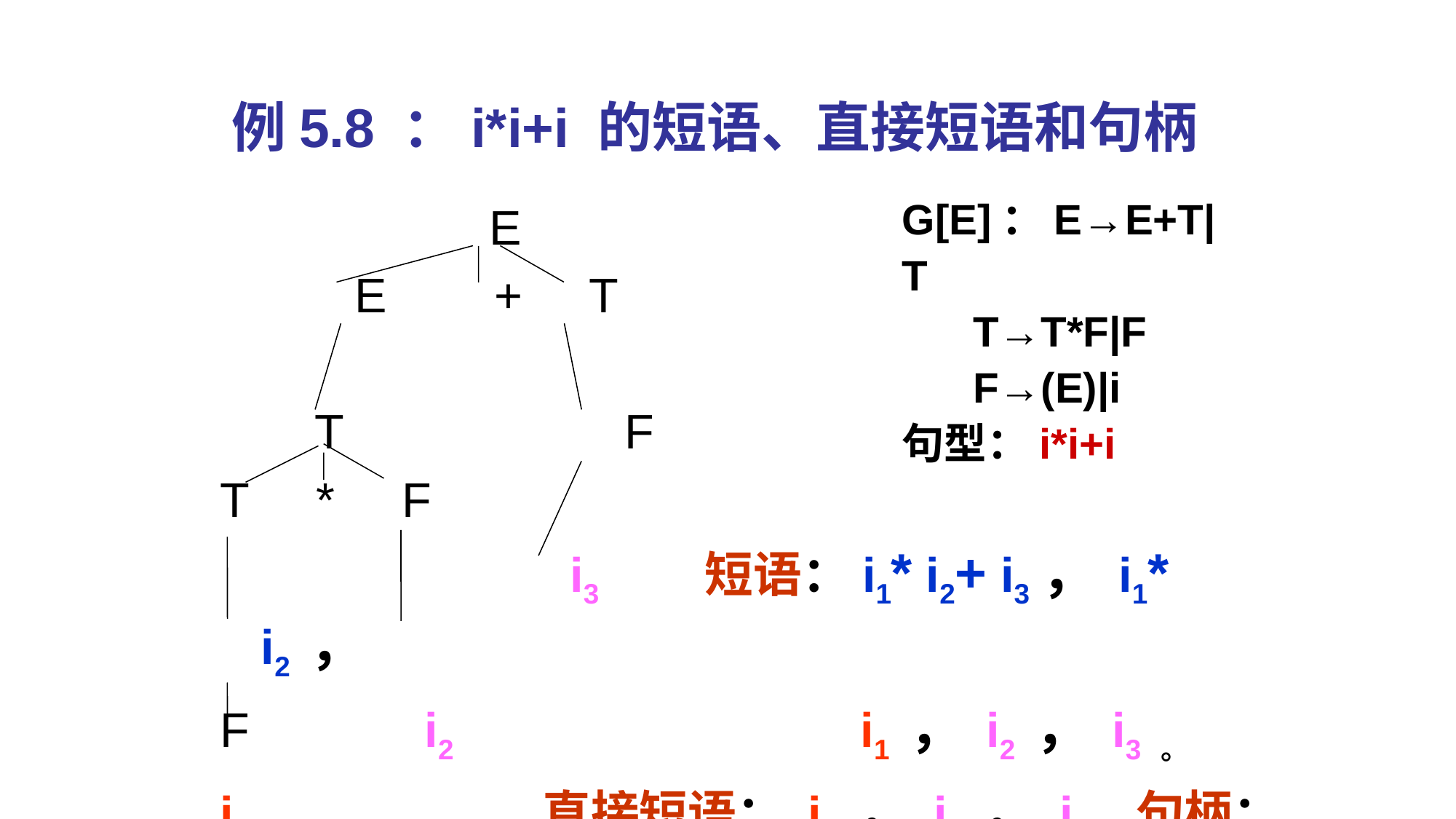

# 例5.8 ：i*i+i 的短语、直接短语和句柄
G[E]：E→E+T|T
      T→T*F|F
      F→(E)|i
句型：i*i+i

                    E
          E        +     T

       T                     F
T     *     F
                          i3       短语：i1* i2+ i3， i1* i2 ，
F             i2                                                    i1 ， i2 ， i3 。
i1                                    直接短语： i1 ， i2 ， i3 。句柄： i1

39